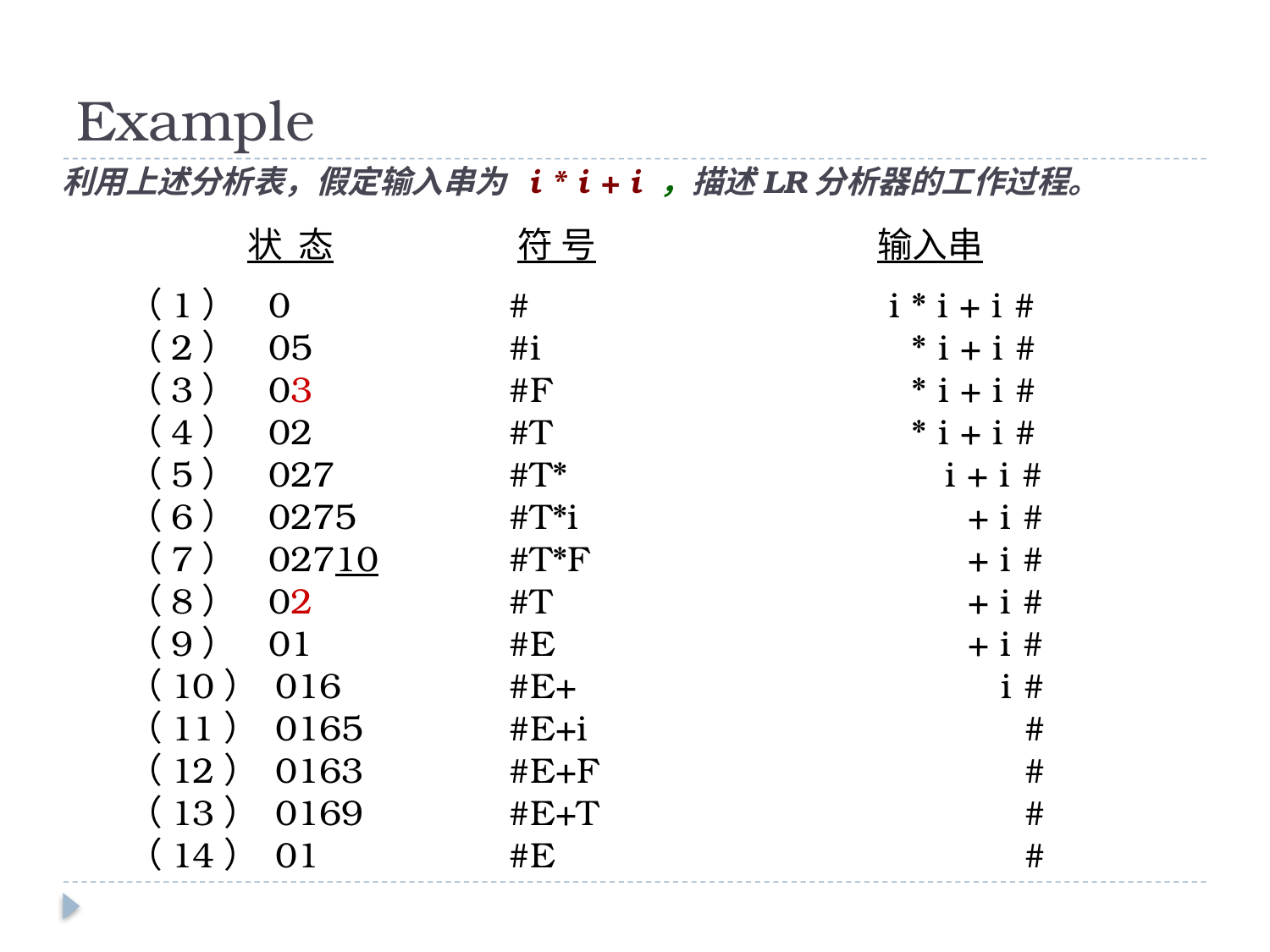

# Example
 利用上述分析表，假定输入串为  i * i + i ，描述LR分析器的工作过程。
状  态
符 号
输入串
（1）   0		#			i * i + i #
（2）   05		#i			  * i + i #
（3）   03		#F			  * i + i #
（4）   02		#T			  * i + i #
（5）   027		#T*			     i + i #
（6）   0275		#T*i			       + i #
（7）   02710		#T*F			       + i #
（8）   02		#T			       + i #
（9）   01		#E			       + i #
（10） 016		#E+			          i #
（11） 0165		#E+i			            #
（12） 0163		#E+F			            #
（13） 0169		#E+T			            #
（14） 01		#E			            #
13